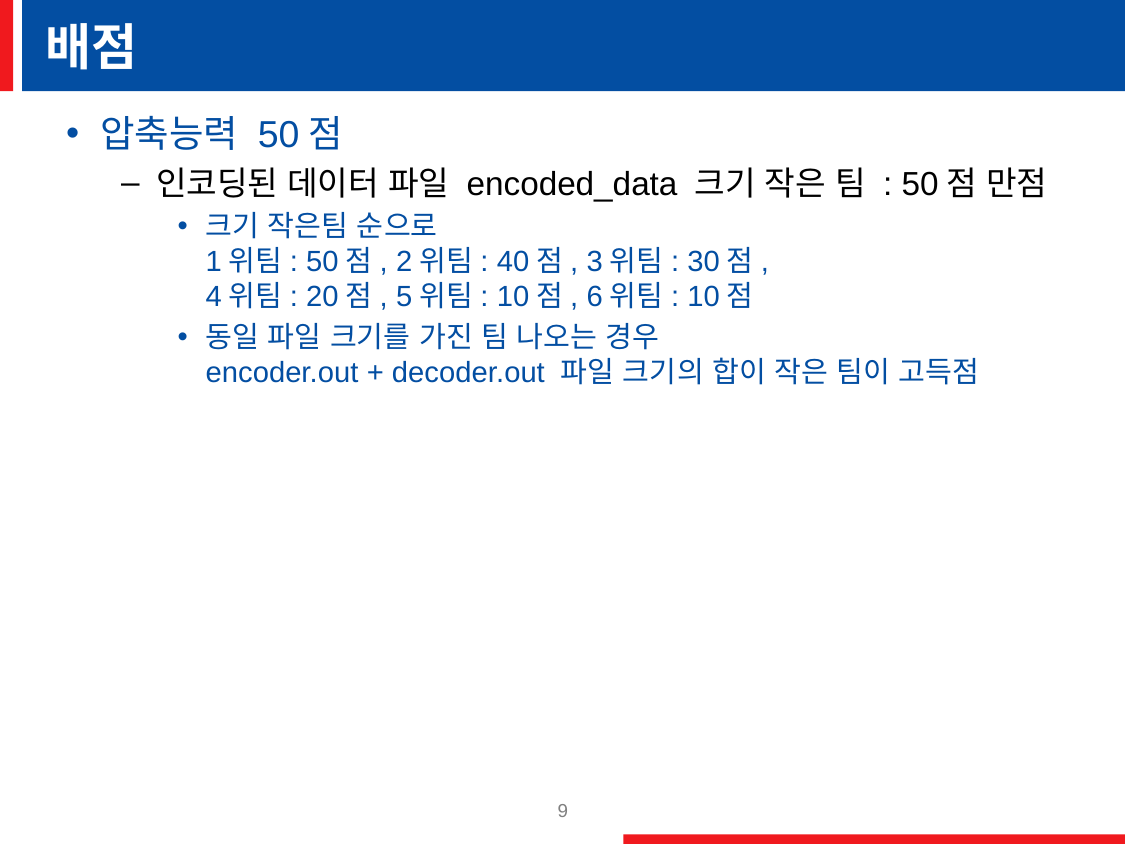

# 배점
압축능력 50점
인코딩된 데이터 파일 encoded_data 크기 작은 팀 : 50점 만점
크기 작은팀 순으로
1위팀: 50점, 2위팀: 40점, 3위팀: 30점,
4위팀: 20점, 5위팀: 10점, 6위팀: 10점
동일 파일 크기를 가진 팀 나오는 경우
encoder.out + decoder.out 파일 크기의 합이 작은 팀이 고득점